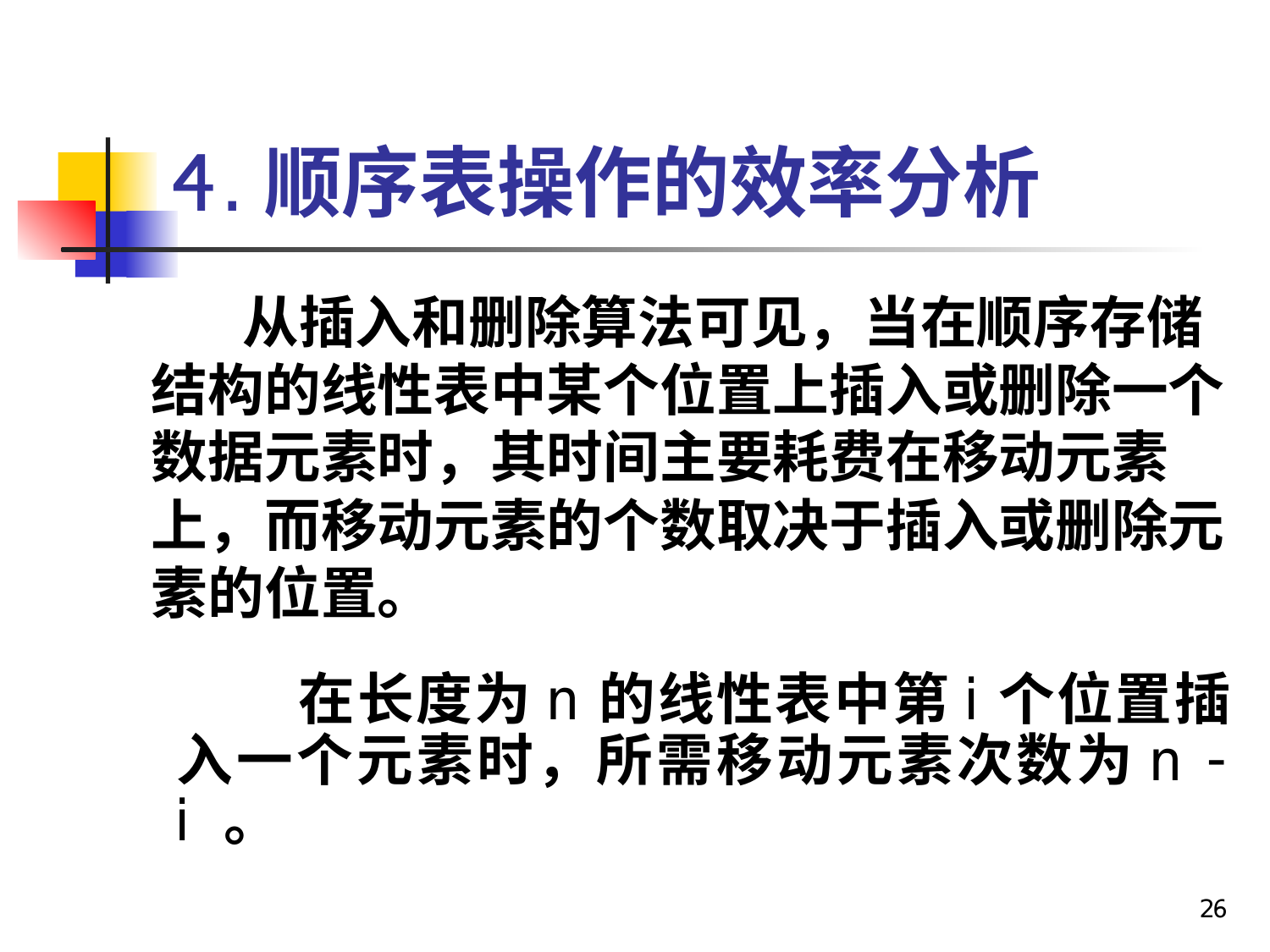

# 4.顺序表操作的效率分析
      从插入和删除算法可见，当在顺序存储结构的线性表中某个位置上插入或删除一个数据元素时，其时间主要耗费在移动元素上，而移动元素的个数取决于插入或删除元素的位置。
       在长度为n的线性表中第i个位置插入一个元素时，所需移动元素次数为n - i 。
26